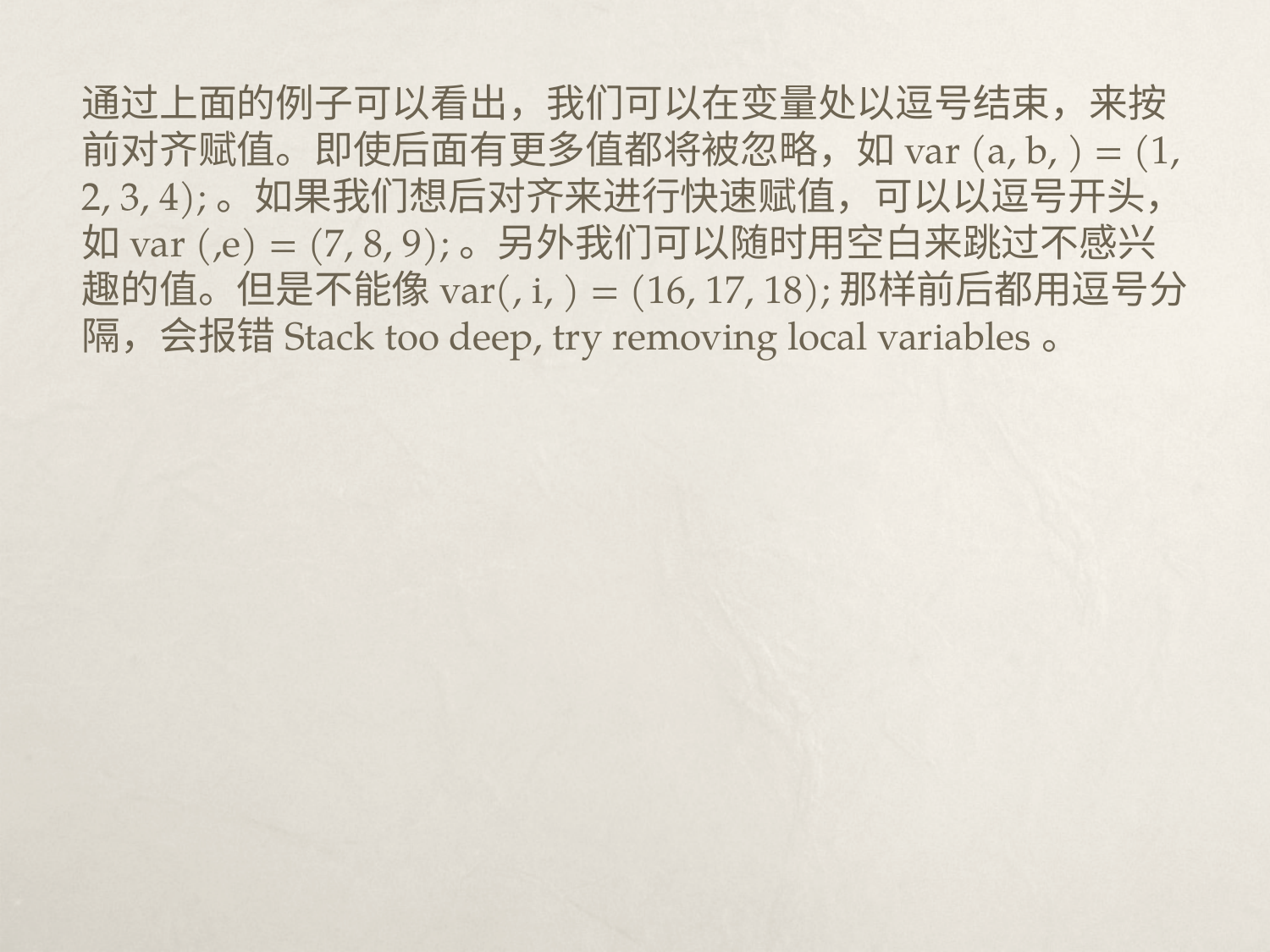

通过上面的例子可以看出，我们可以在变量处以逗号结束，来按前对齐赋值。即使后面有更多值都将被忽略，如var (a, b, ) = (1, 2, 3, 4);。如果我们想后对齐来进行快速赋值，可以以逗号开头，如var (,e) = (7, 8, 9);。另外我们可以随时用空白来跳过不感兴趣的值。但是不能像var(, i, ) = (16, 17, 18);那样前后都用逗号分隔，会报错Stack too deep, try removing local variables。